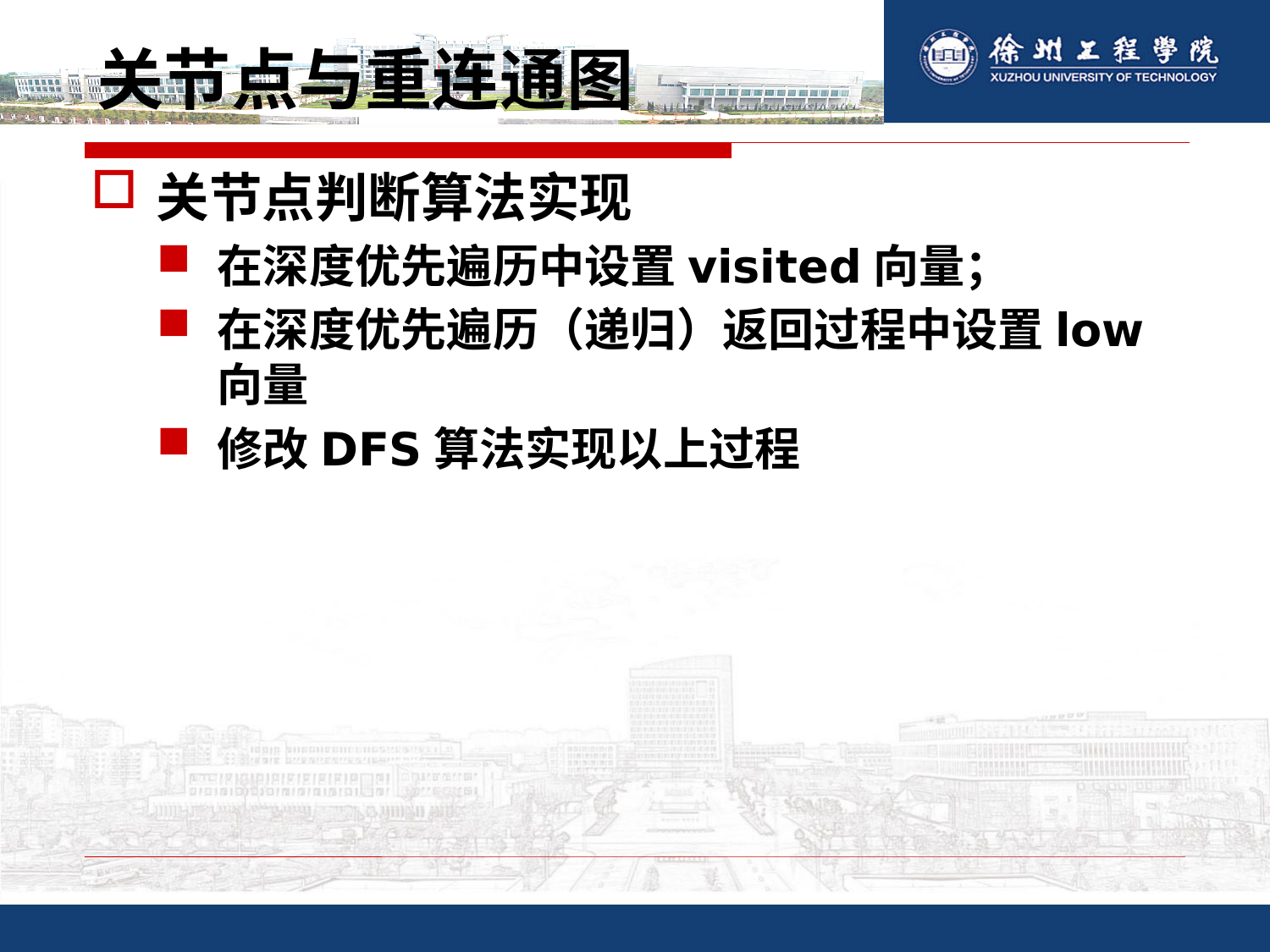

# 关节点与重连通图
关节点判断算法实现
在深度优先遍历中设置visited向量；
在深度优先遍历（递归）返回过程中设置low向量
修改DFS算法实现以上过程